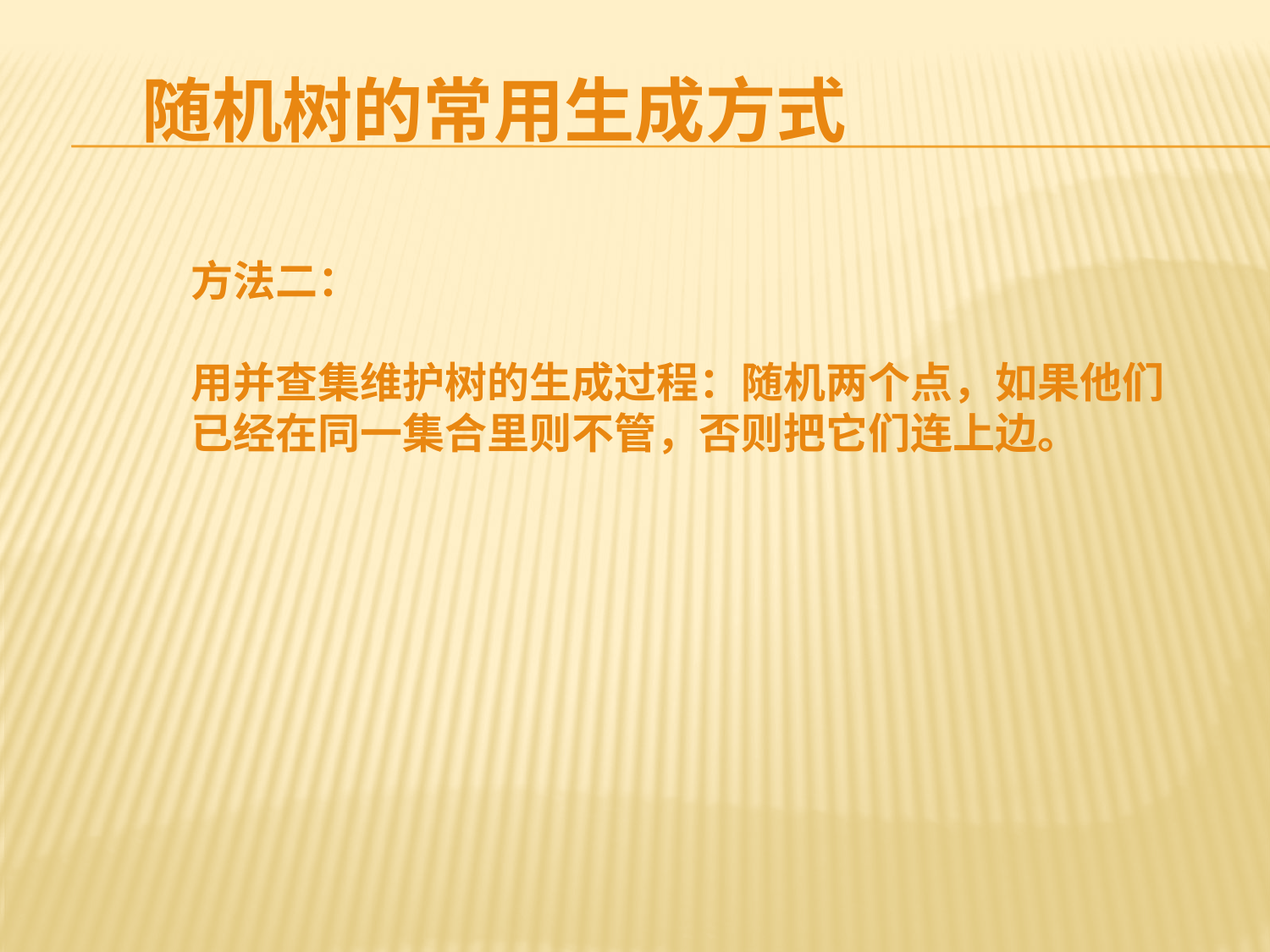

随机树的常用生成方式
方法二：

用并查集维护树的生成过程：随机两个点，如果他们已经在同一集合里则不管，否则把它们连上边。